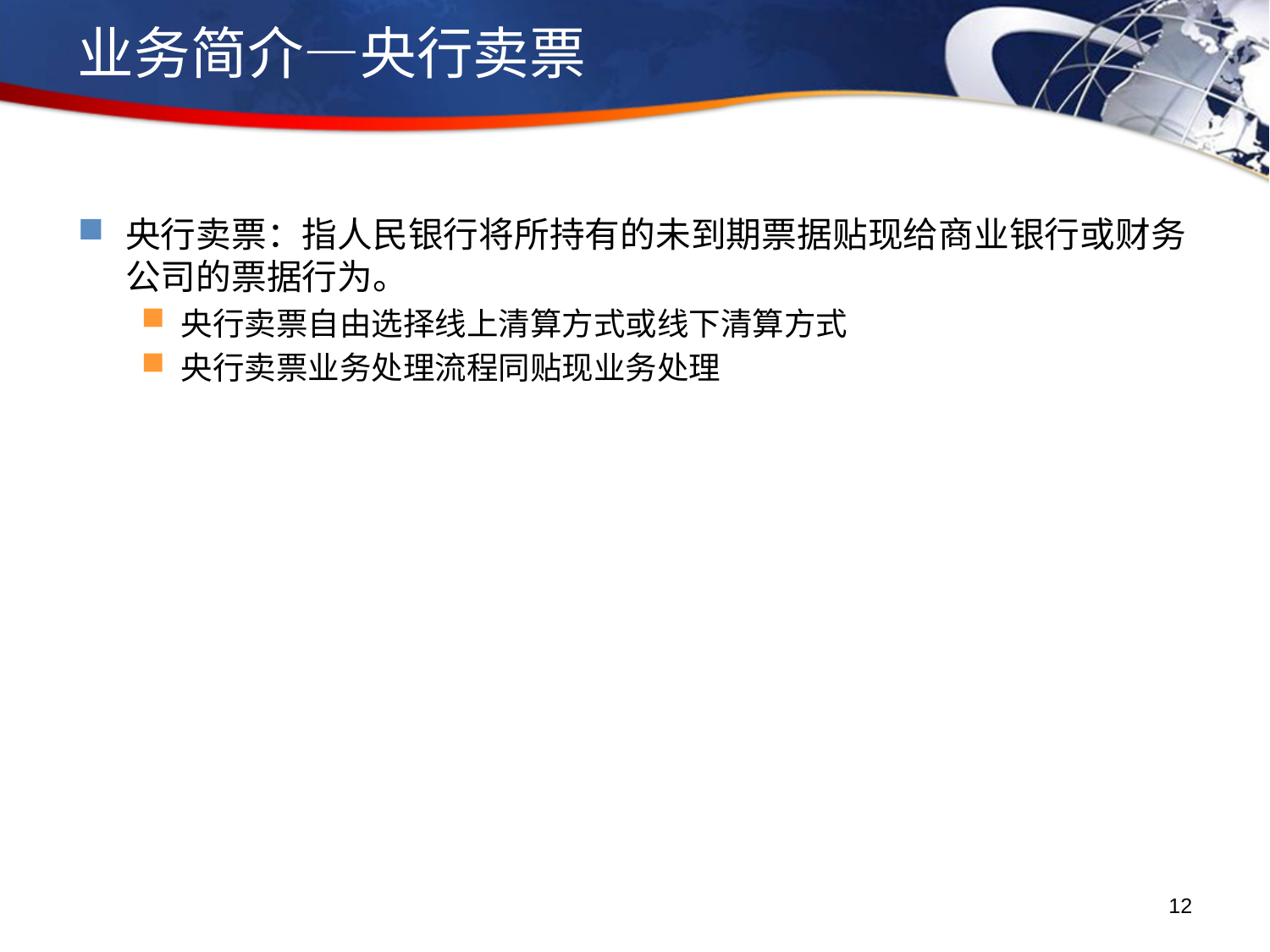

# 业务简介—央行卖票
央行卖票：指人民银行将所持有的未到期票据贴现给商业银行或财务公司的票据行为。
央行卖票自由选择线上清算方式或线下清算方式
央行卖票业务处理流程同贴现业务处理
12